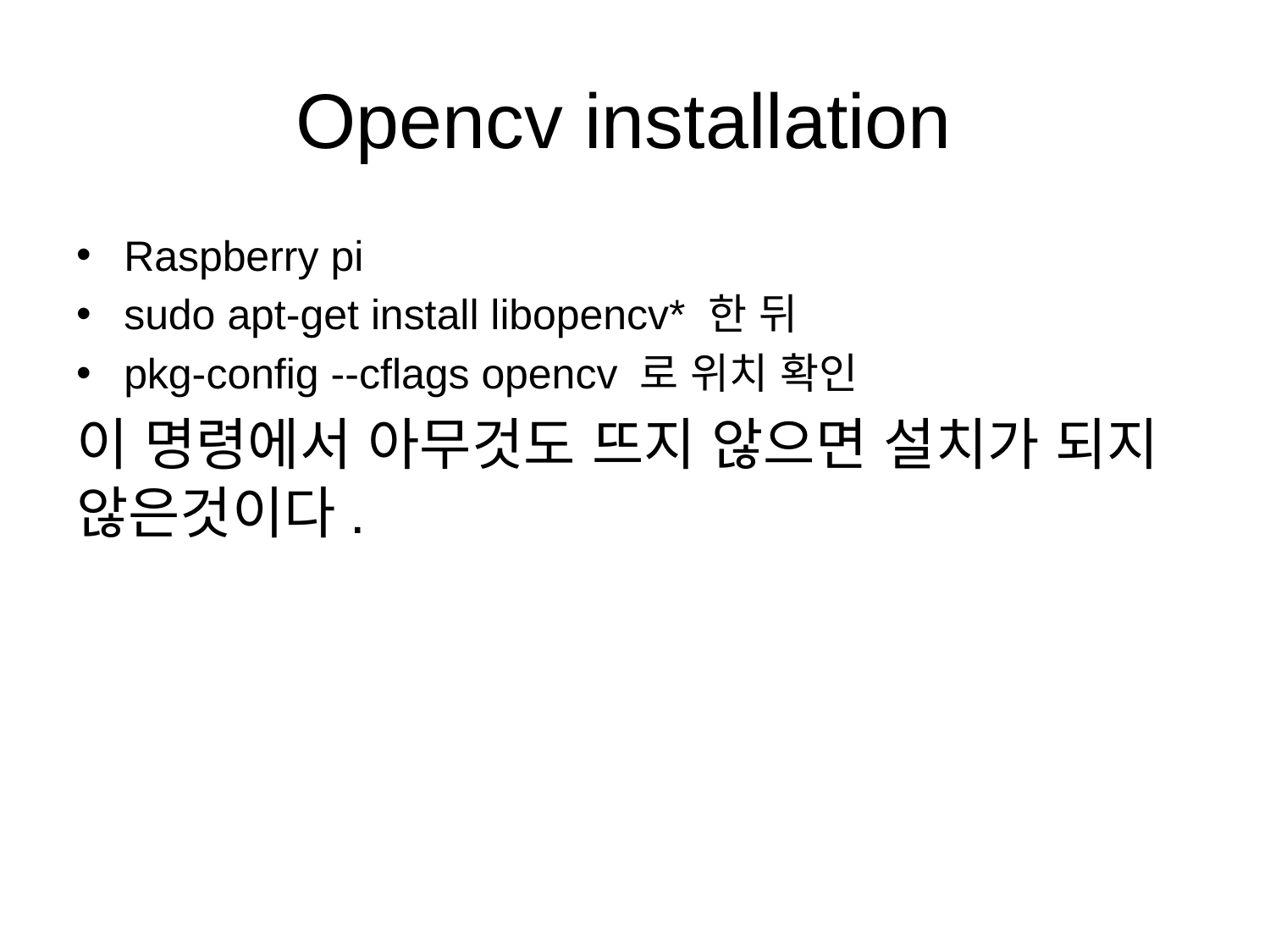

# Opencv installation
Raspberry pi
sudo apt-get install libopencv* 한 뒤
pkg-config --cflags opencv 로 위치 확인
이 명령에서 아무것도 뜨지 않으면 설치가 되지 않은것이다.